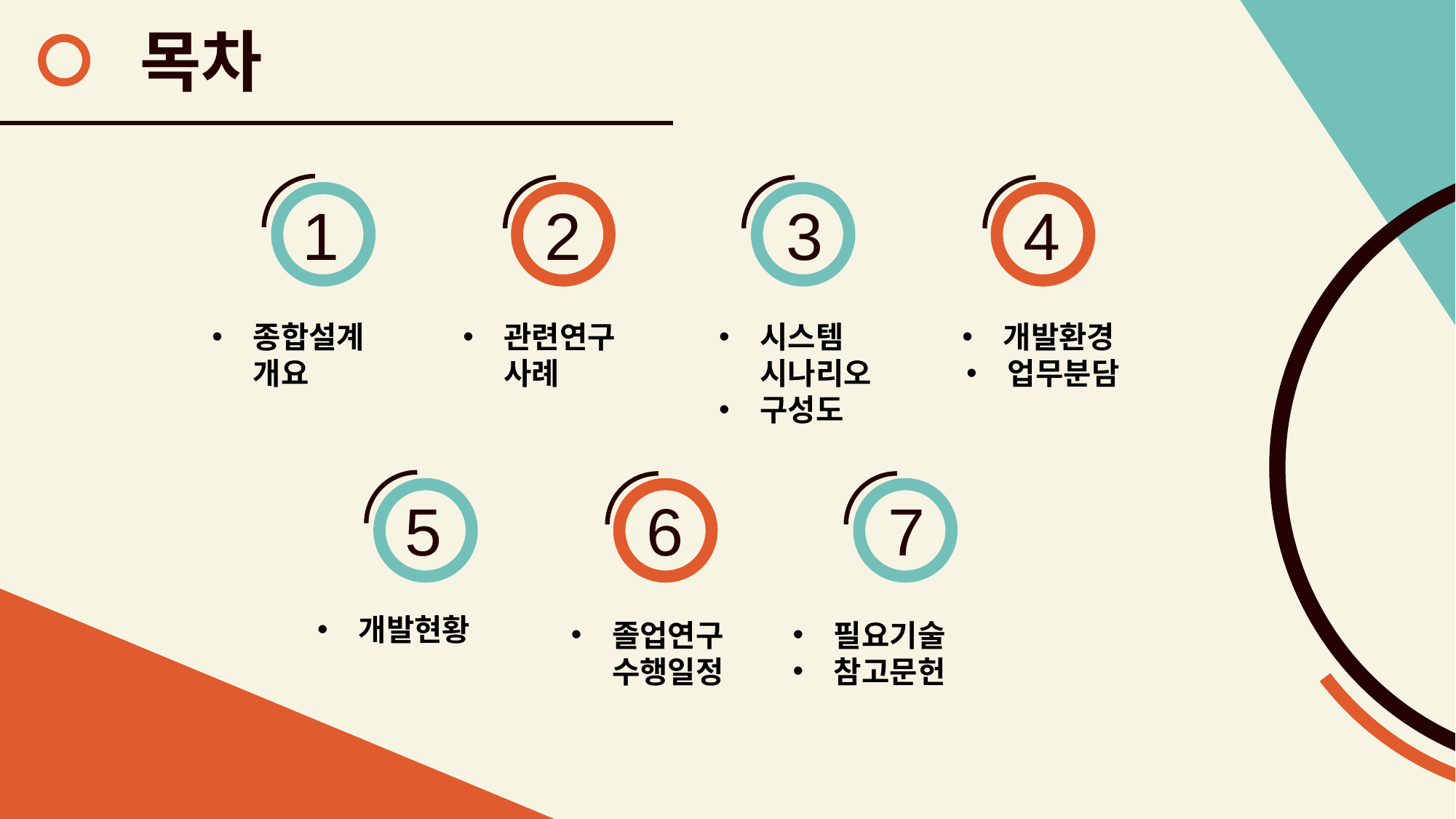

목차

1

2

3

4
종합설계 개요
관련연구 사례
시스템 시나리오
구성도
개발환경
업무분담

5

6

7
개발현황
졸업연구 수행일정
필요기술
참고문헌